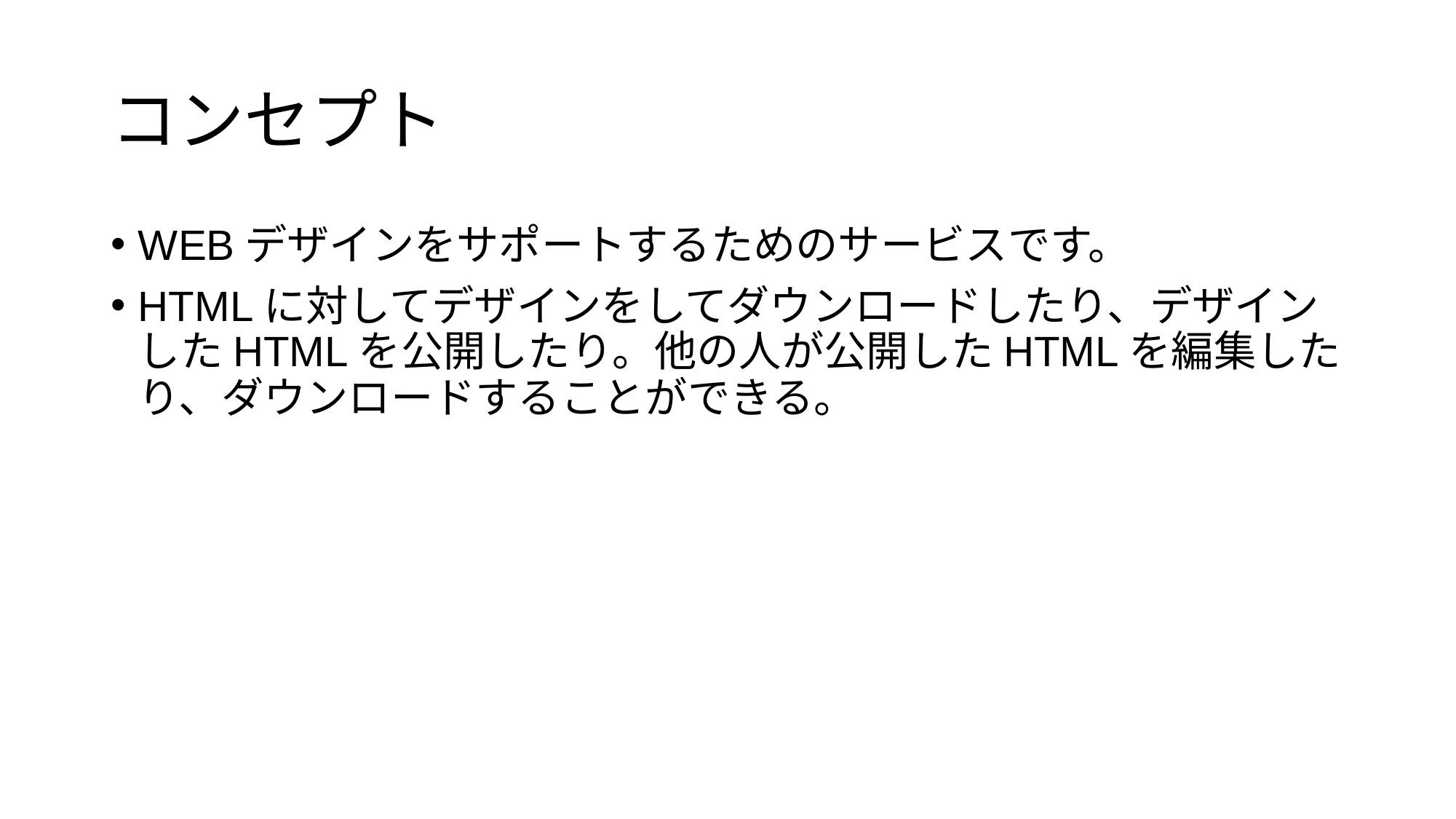

# コンセプト
WEBデザインをサポートするためのサービスです。
HTMLに対してデザインをしてダウンロードしたり、デザインしたHTMLを公開したり。他の人が公開したHTMLを編集したり、ダウンロードすることができる。